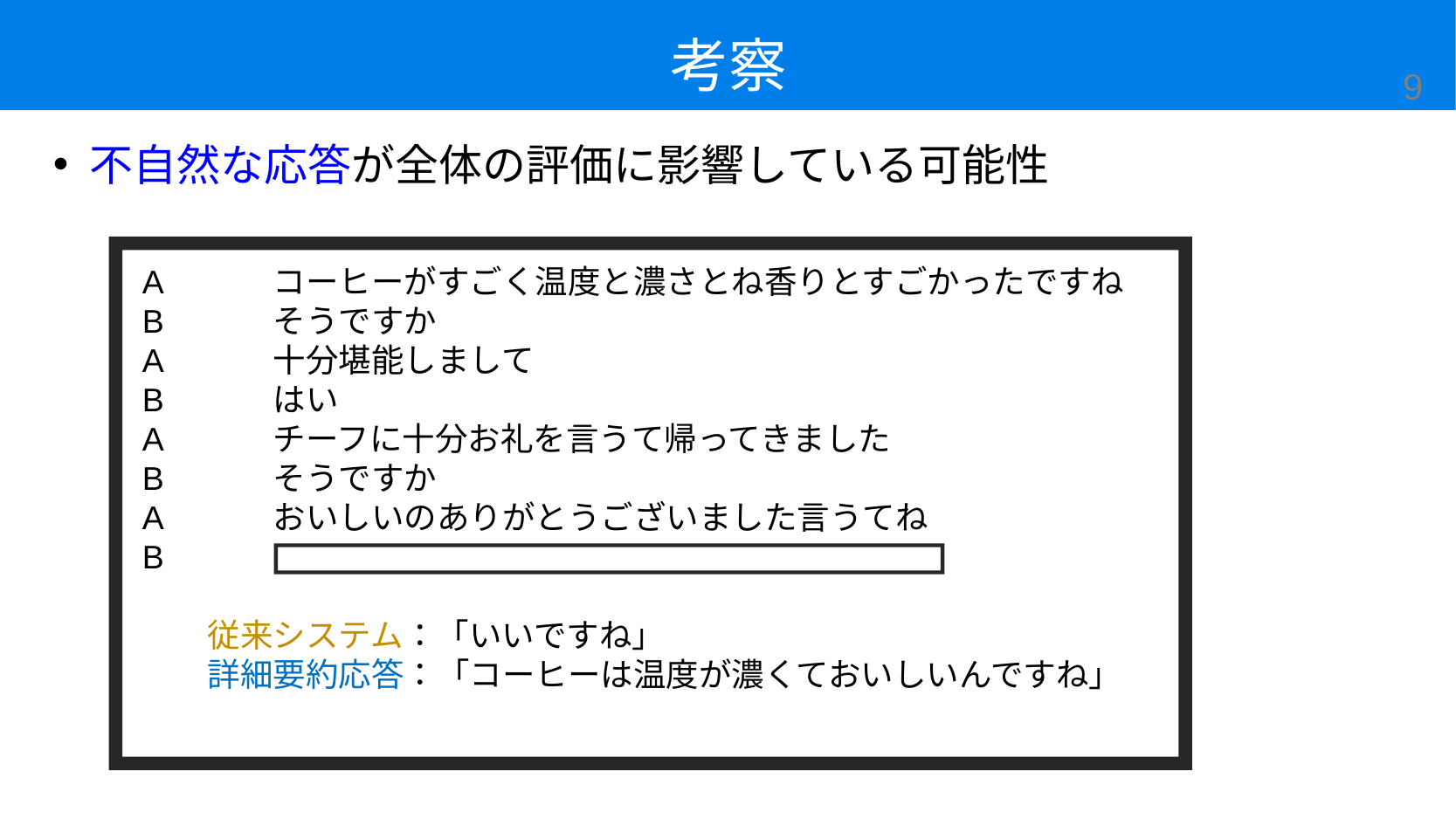

# 考察
9
不自然な応答が全体の評価に影響している可能性

A	コーヒーがすごく温度と濃さとね香りとすごかったですね
B	そうですか
A	十分堪能しまして
B	はい
A	チーフに十分お礼を言うて帰ってきました
B	そうですか
A	おいしいのありがとうございました言うてね
B

従来システム：「いいですね」
詳細要約応答：「コーヒーは温度が濃くておいしいんですね」